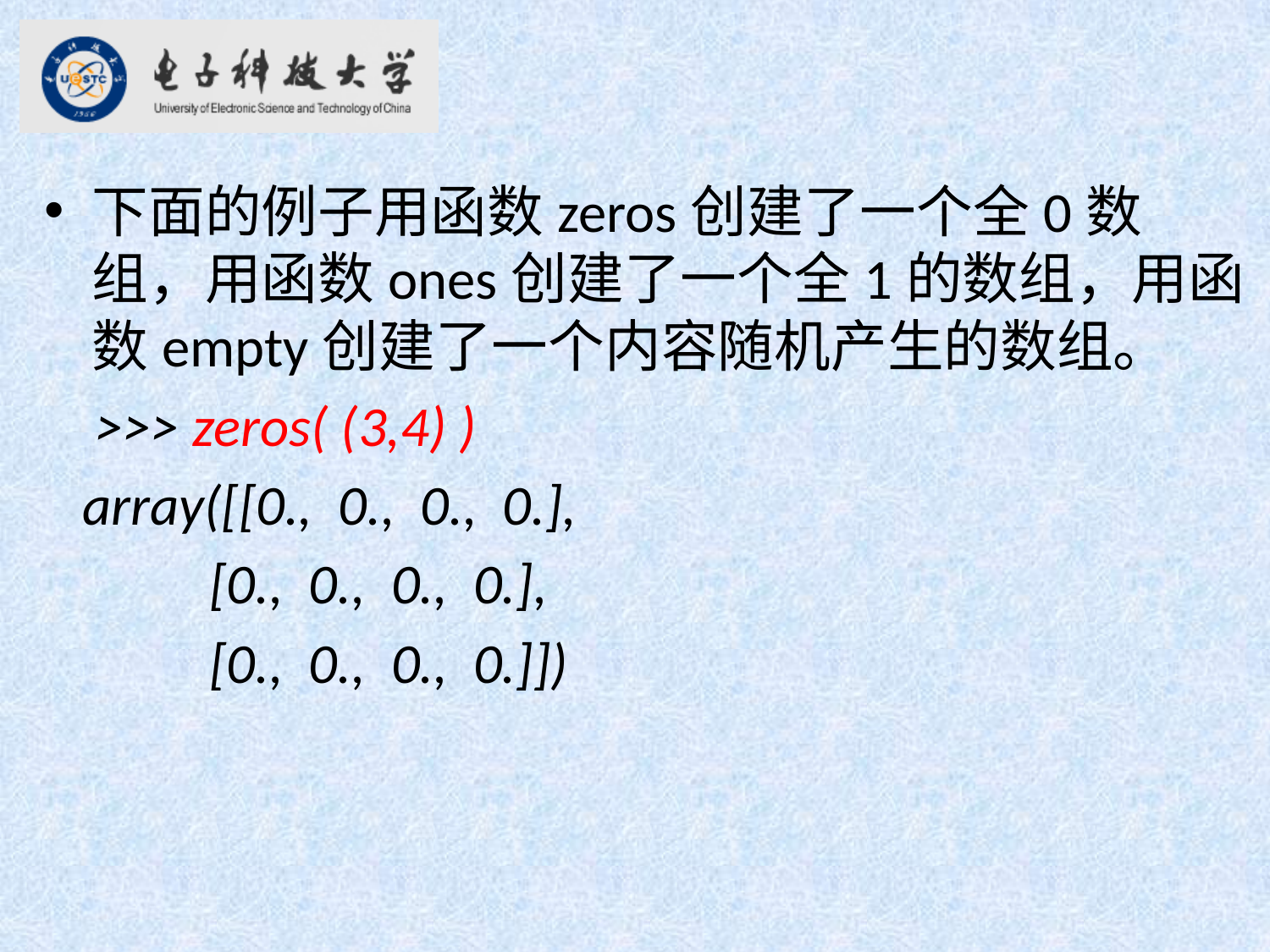

下面的例子用函数zeros创建了一个全0数组，用函数ones创建了一个全1的数组，用函数empty创建了一个内容随机产生的数组。
    >>> zeros( (3,4) )
   array([[0.,  0.,  0.,  0.],
             [0.,  0.,  0.,  0.],
             [0.,  0.,  0.,  0.]])